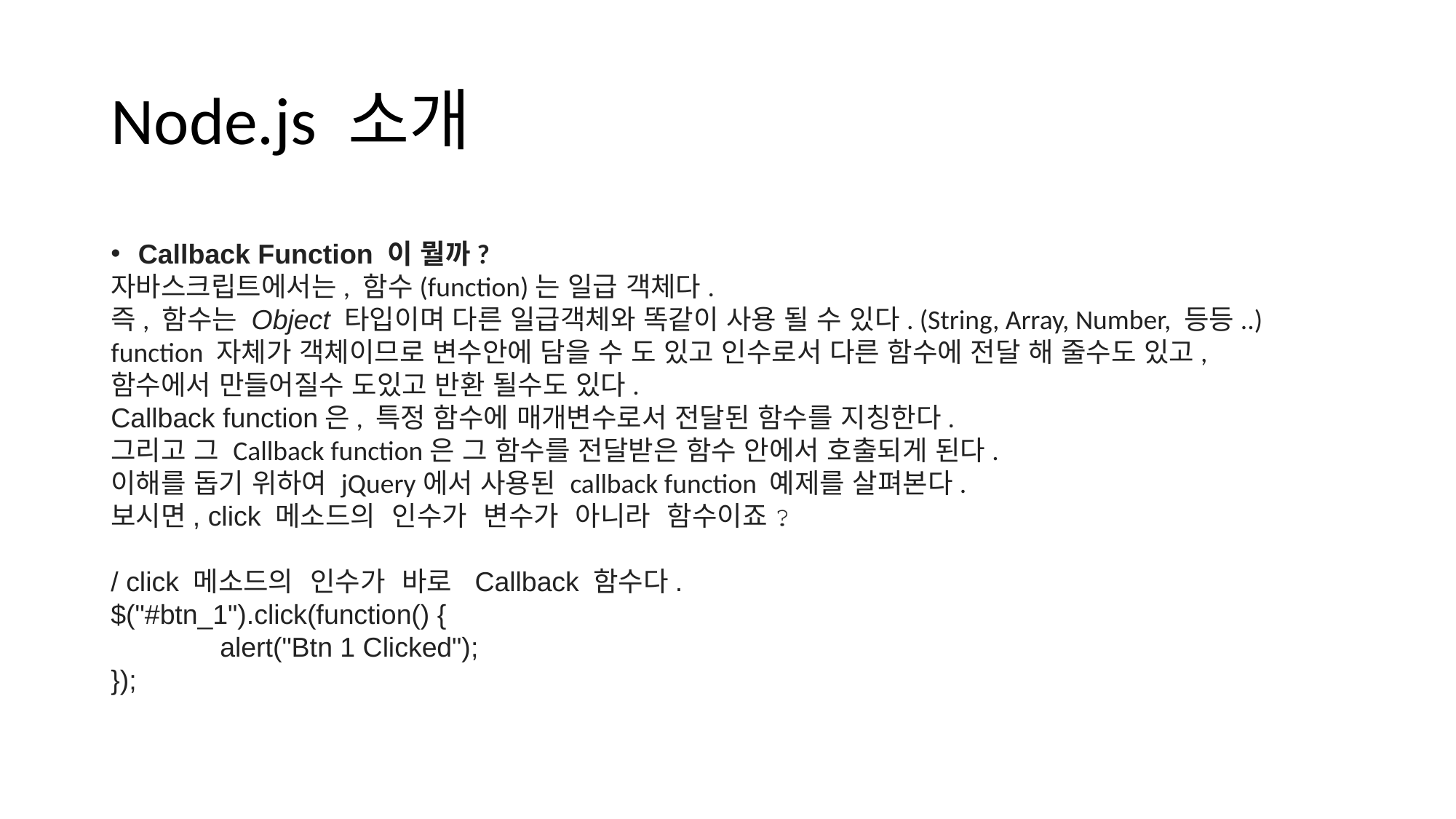

# Node.js 소개
Callback Function 이 뭘까?
자바스크립트에서는, 함수(function)는 일급 객체다.
즉, 함수는 Object 타입이며 다른 일급객체와 똑같이 사용 될 수 있다. (String, Array, Number, 등등..)
function 자체가 객체이므로 변수안에 담을 수 도 있고 인수로서 다른 함수에 전달 해 줄수도 있고,
함수에서 만들어질수 도있고 반환 될수도 있다.
Callback function은, 특정 함수에 매개변수로서 전달된 함수를 지칭한다.
그리고 그 Callback function은 그 함수를 전달받은 함수 안에서 호출되게 된다.
이해를 돕기 위하여 jQuery에서 사용된 callback function 예제를 살펴본다.
보시면, click 메소드의 인수가 변수가 아니라 함수이죠?

/ click 메소드의 인수가 바로 Callback 함수다.
$("#btn_1").click(function() {
	alert("Btn 1 Clicked");
});